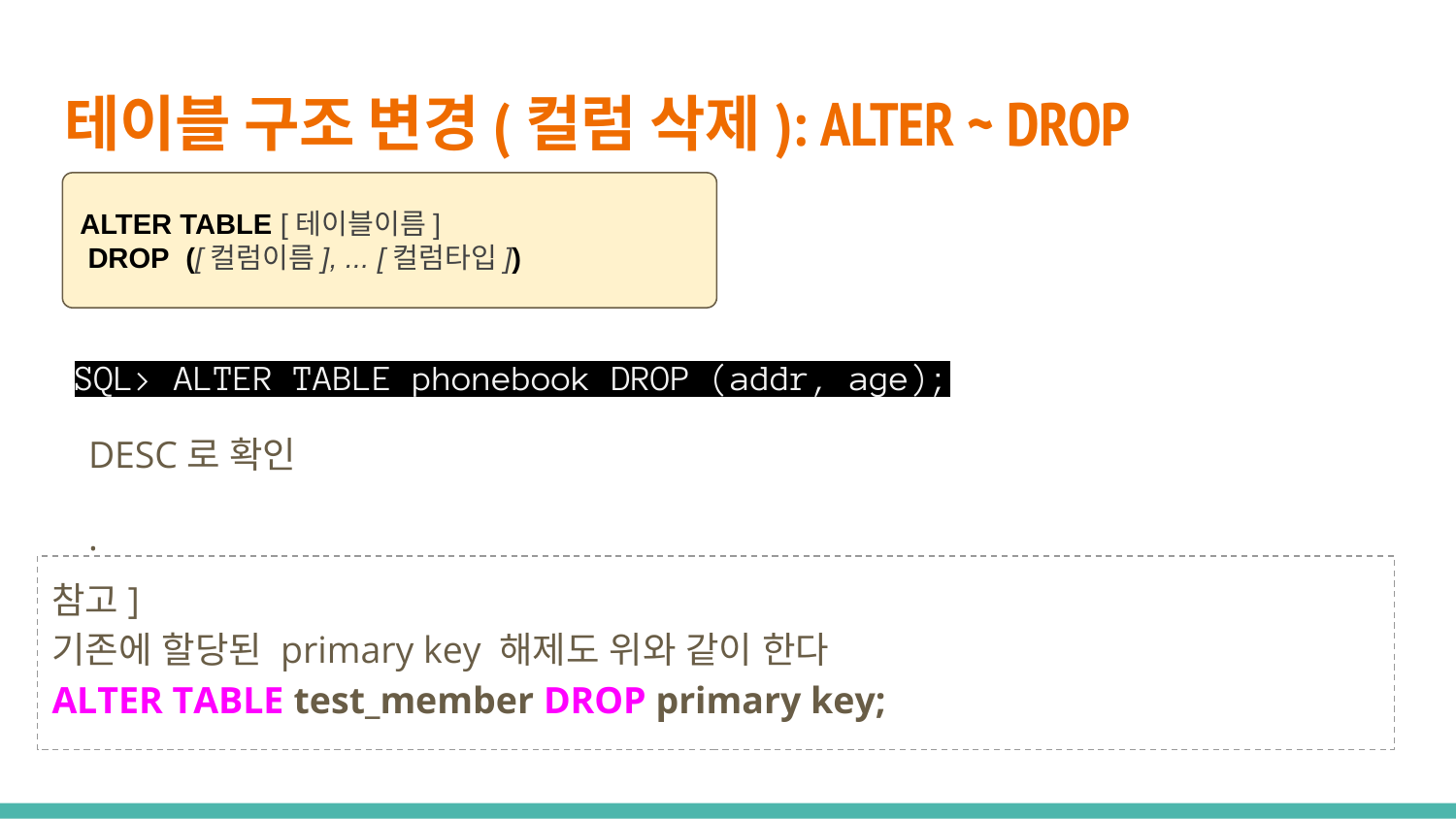

# 테이블 구조 변경(컬럼 삭제): ALTER ~ DROP
ALTER TABLE [테이블이름]
 DROP  ([컬럼이름], ... [컬럼타입])
SQL> ALTER TABLE phonebook DROP (addr, age);
DESC로 확인
.
참고]
기존에 할당된 primary key 해제도 위와 같이 한다
ALTER TABLE test_member DROP primary key;